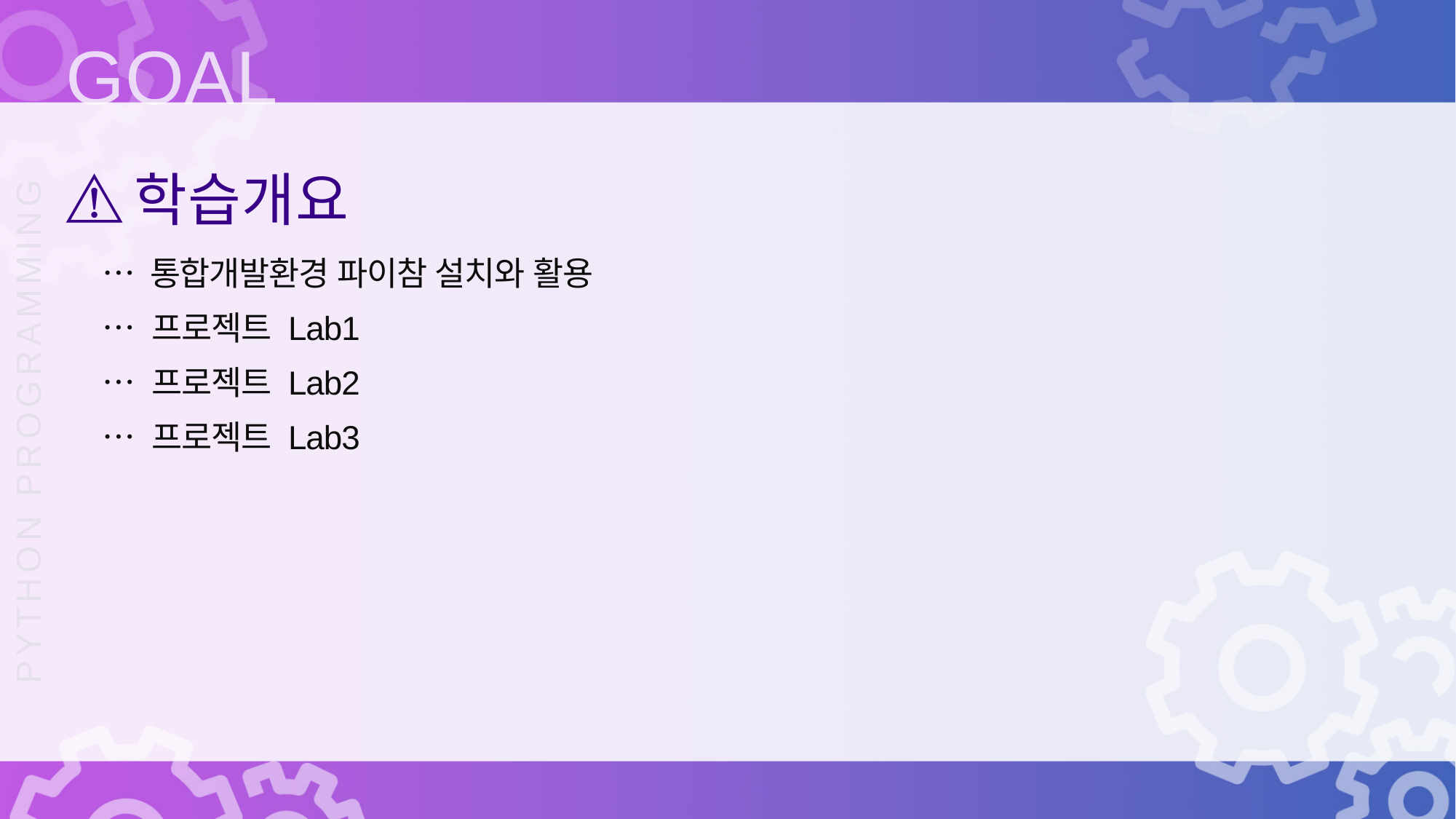

학습개요
… 통합개발환경 파이참 설치와 활용
… 프로젝트 Lab1
… 프로젝트 Lab2
… 프로젝트 Lab3